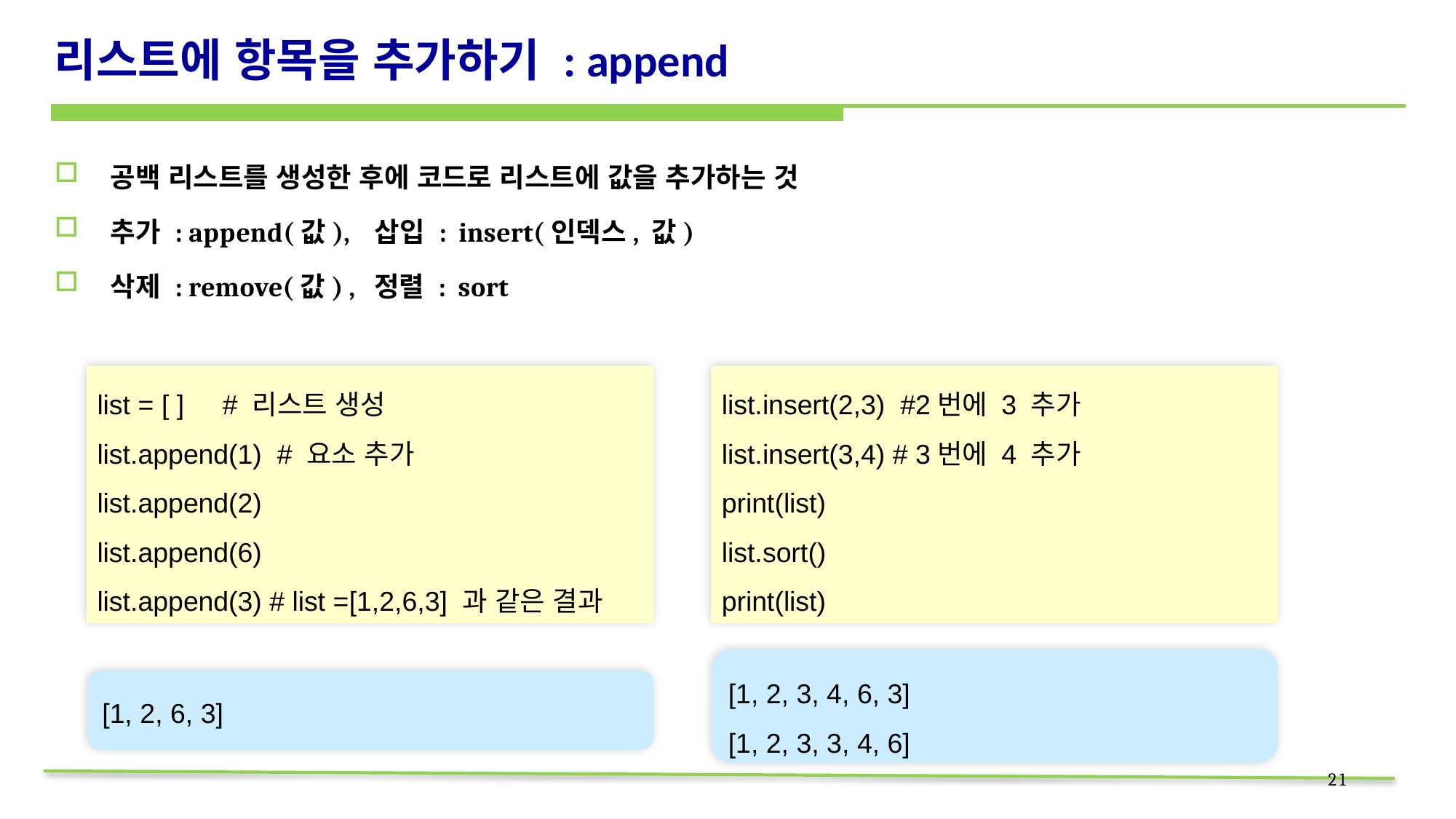

# 리스트에 항목을 추가하기 : append
공백 리스트를 생성한 후에 코드로 리스트에 값을 추가하는 것
추가 : append(값),   삽입 :  insert(인덱스, 값)
삭제 : remove(값) ,  정렬 :  sort
list = [ ]     # 리스트 생성
list.append(1)  # 요소 추가
list.append(2)
list.append(6)
list.append(3) # list =[1,2,6,3] 과 같은 결과

print(list)
list.insert(2,3)  #2번에 3 추가
list.insert(3,4) # 3번에 4 추가
print(list)
list.sort()
print(list)

[1, 2, 3, 4, 6, 3]
[1, 2, 3, 3, 4, 6]
[1, 2, 6, 3]
21